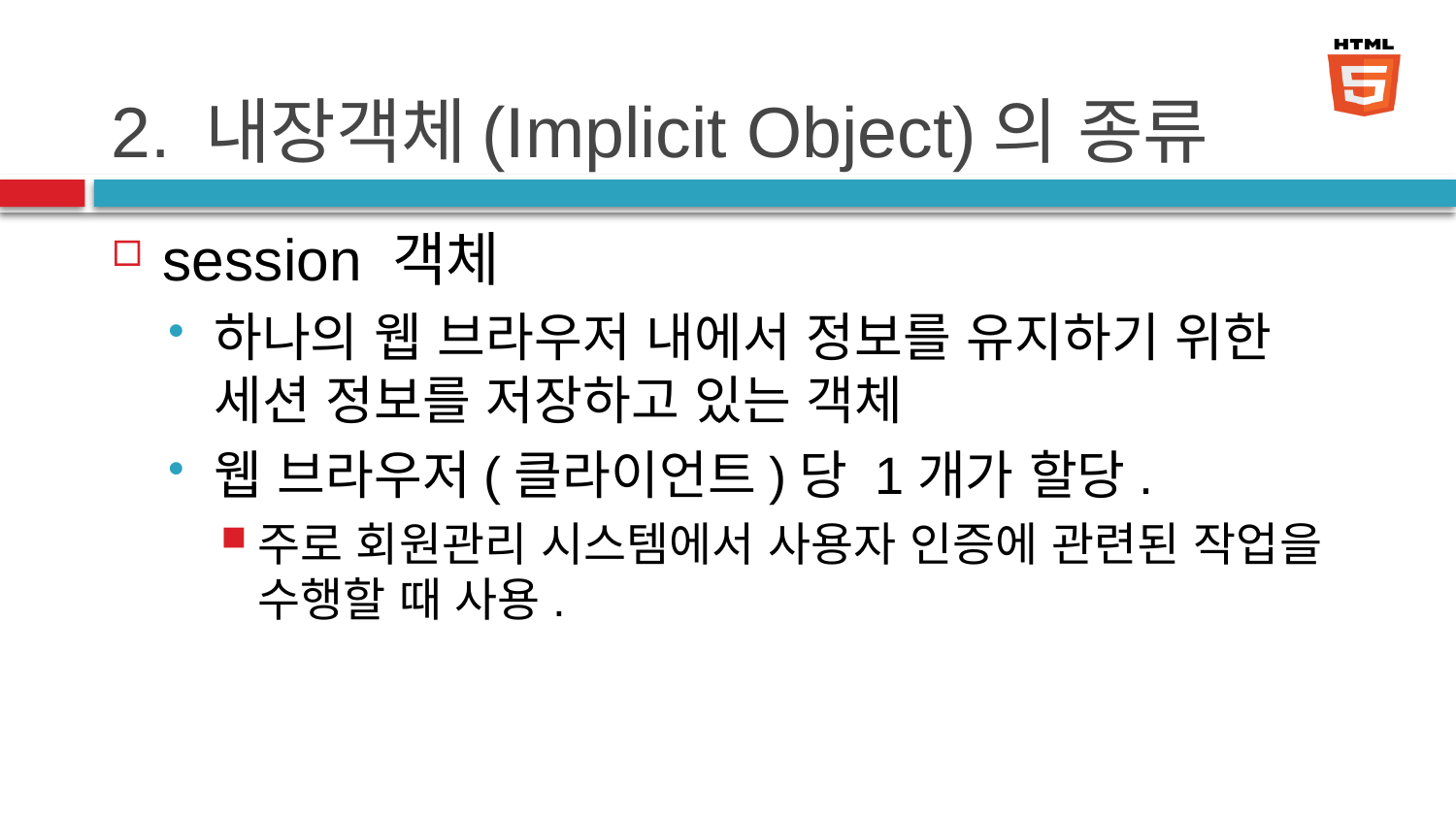

# 2. 내장객체(Implicit Object)의 종류
session 객체
하나의 웹 브라우저 내에서 정보를 유지하기 위한 세션 정보를 저장하고 있는 객체
웹 브라우저(클라이언트)당 1개가 할당.
주로 회원관리 시스템에서 사용자 인증에 관련된 작업을 수행할 때 사용.